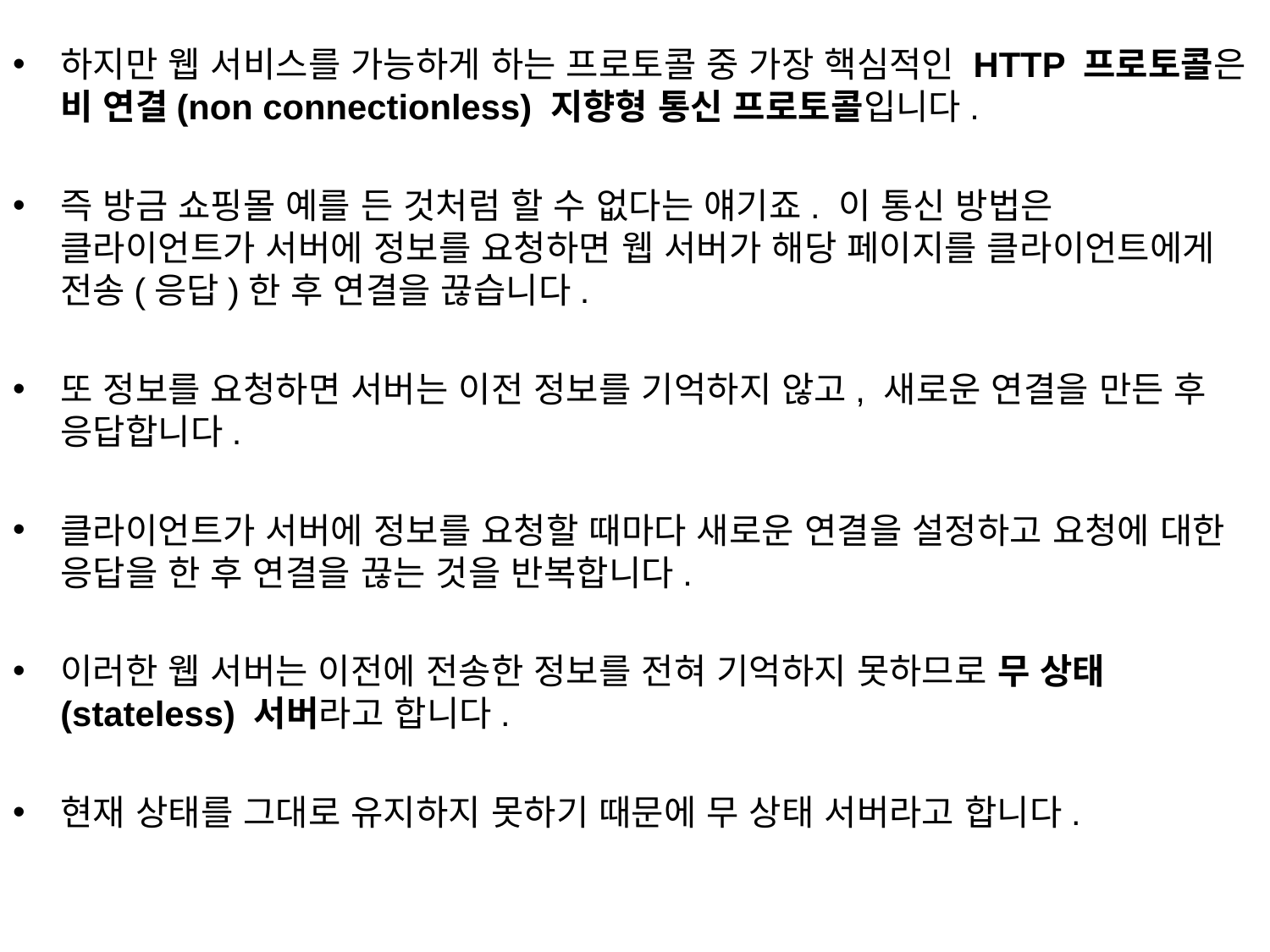

하지만 웹 서비스를 가능하게 하는 프로토콜 중 가장 핵심적인 HTTP 프로토콜은 비 연결(non connectionless) 지향형 통신 프로토콜입니다.

즉 방금 쇼핑몰 예를 든 것처럼 할 수 없다는 얘기죠. 이 통신 방법은 클라이언트가 서버에 정보를 요청하면 웹 서버가 해당 페이지를 클라이언트에게 전송(응답)한 후 연결을 끊습니다.

또 정보를 요청하면 서버는 이전 정보를 기억하지 않고, 새로운 연결을 만든 후 응답합니다.

클라이언트가 서버에 정보를 요청할 때마다 새로운 연결을 설정하고 요청에 대한 응답을 한 후 연결을 끊는 것을 반복합니다.

이러한 웹 서버는 이전에 전송한 정보를 전혀 기억하지 못하므로 무 상태(stateless) 서버라고 합니다.

현재 상태를 그대로 유지하지 못하기 때문에 무 상태 서버라고 합니다.